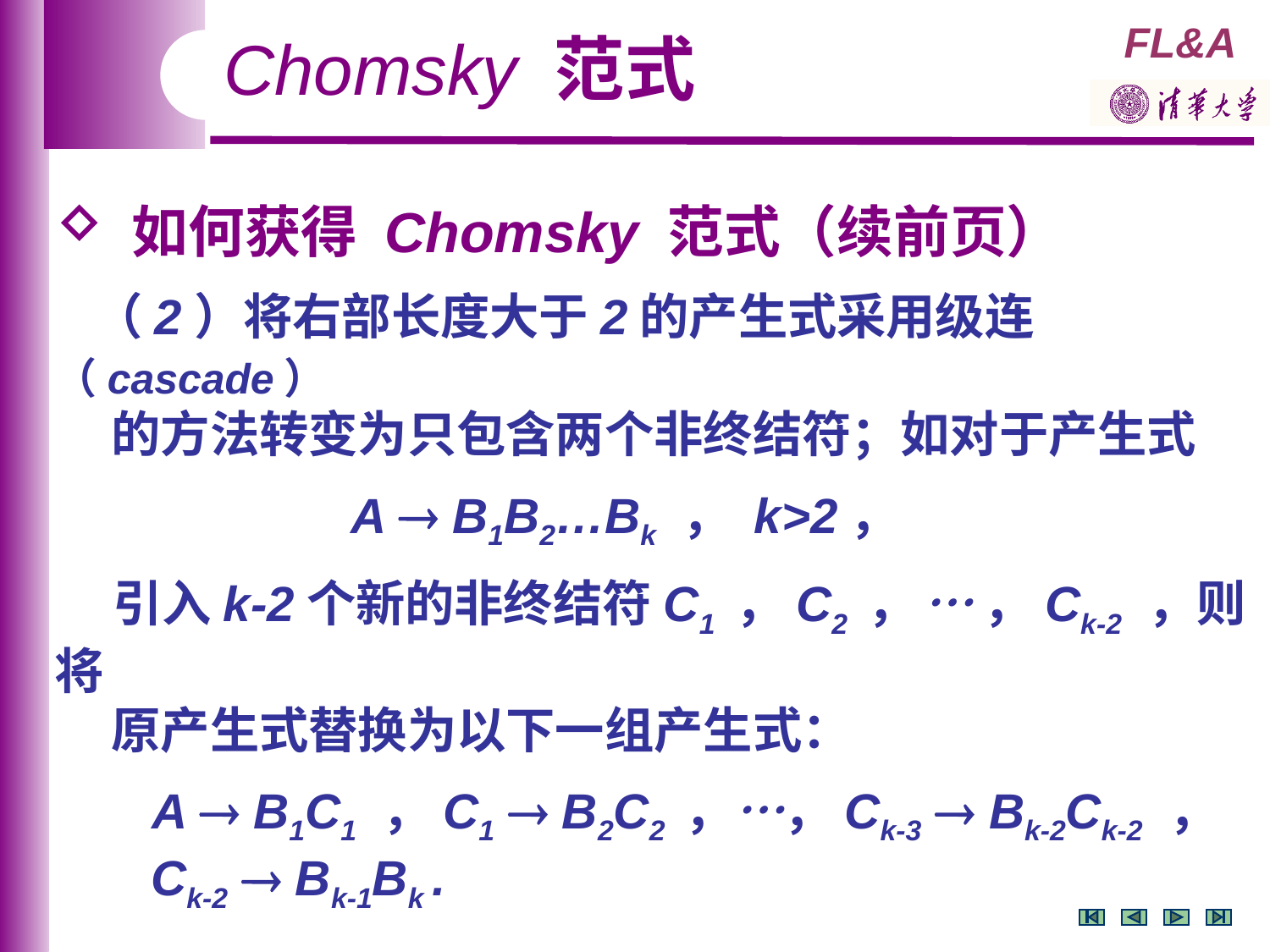

Chomsky 范式
 如何获得 Chomsky 范式（续前页）

   （2）将右部长度大于2的产生式采用级连（cascade）
    的方法转变为只包含两个非终结符；如对于产生式

                         A → B1B2…Bk ， k>2，

     引入k-2个新的非终结符C1 ，C2 ， … ，Ck-2 ，则将
    原产生式替换为以下一组产生式：

          A → B1C1 ，C1 → B2C2 ，…，Ck-3 → Bk-2Ck-2 ，
       Ck-2 → Bk-1Bk .